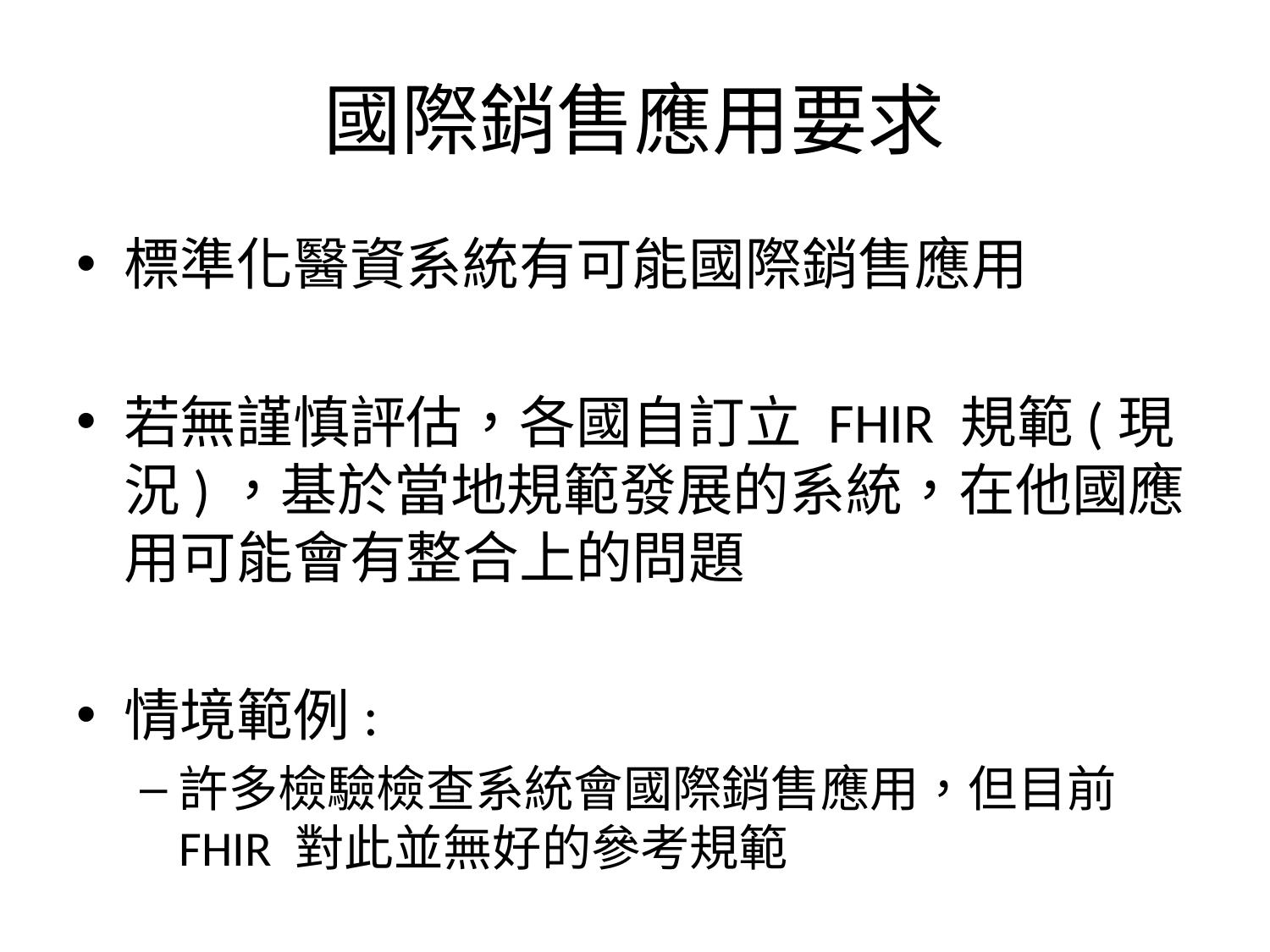

# 國際銷售應用要求
標準化醫資系統有可能國際銷售應用

若無謹慎評估，各國自訂立 FHIR 規範(現況)，基於當地規範發展的系統，在他國應用可能會有整合上的問題

情境範例:
許多檢驗檢查系統會國際銷售應用，但目前 FHIR 對此並無好的參考規範